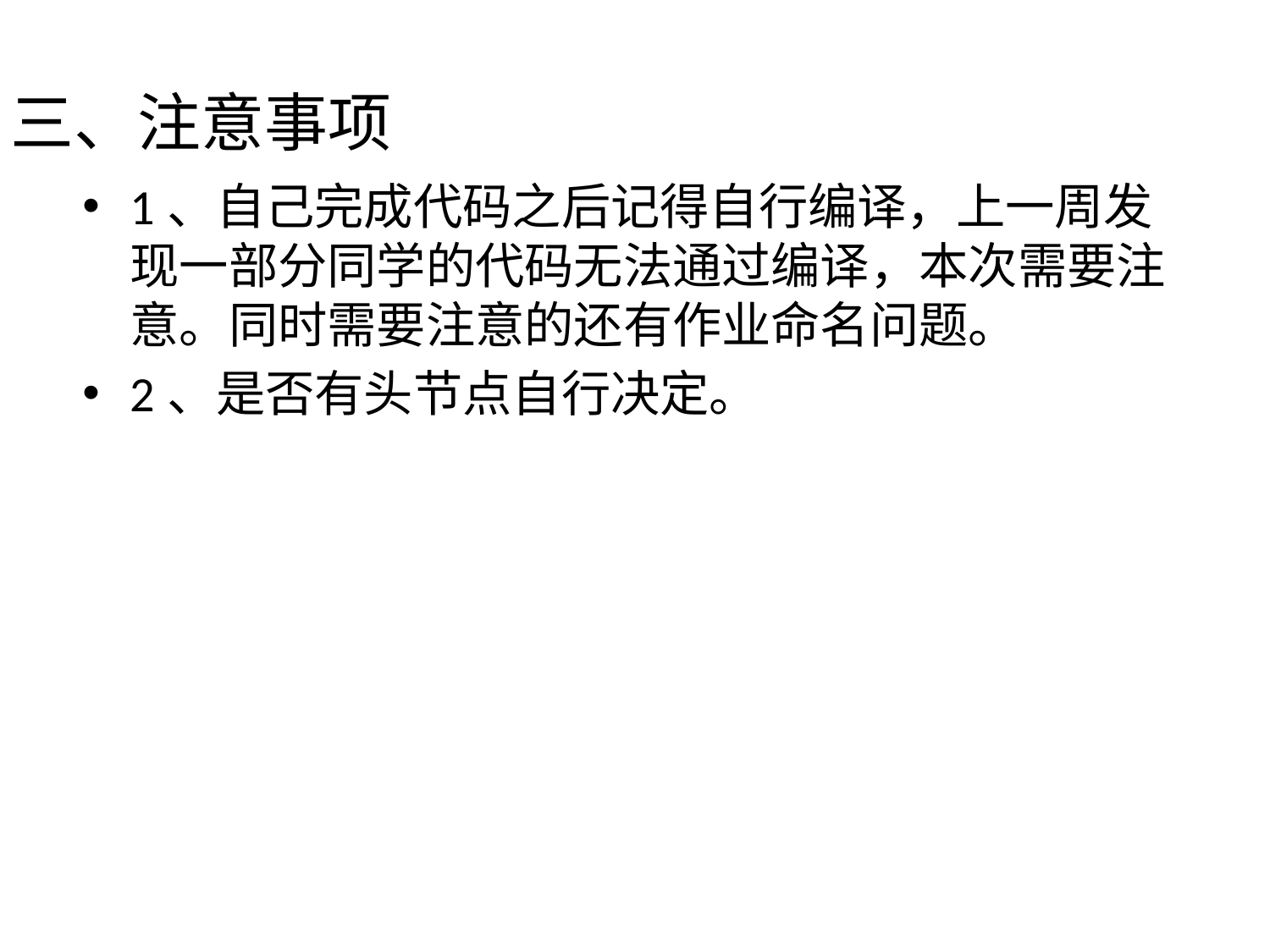

三、注意事项
1、自己完成代码之后记得自行编译，上一周发现一部分同学的代码无法通过编译，本次需要注意。同时需要注意的还有作业命名问题。
2、是否有头节点自行决定。